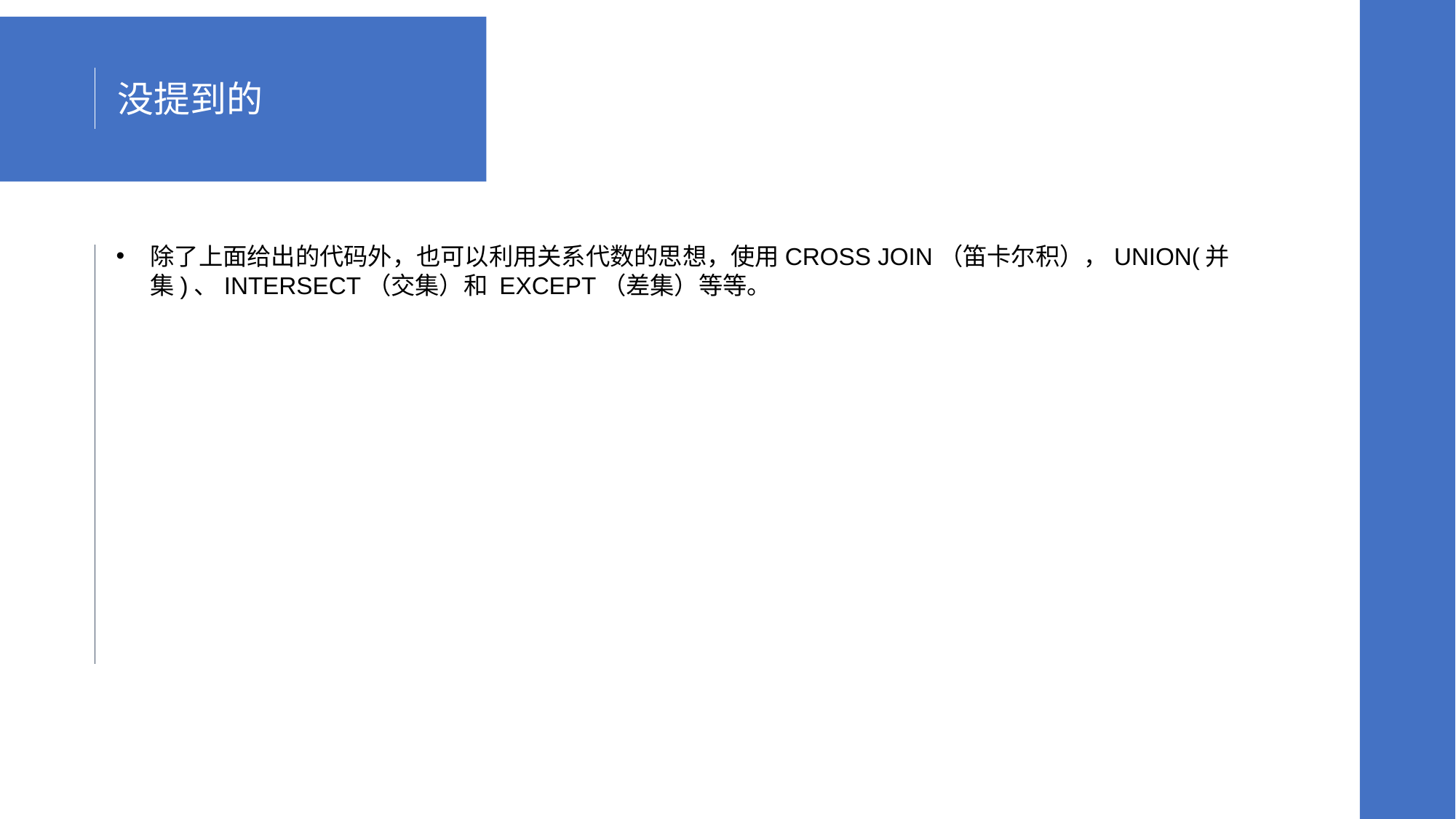

没提到的
除了上面给出的代码外，也可以利用关系代数的思想，使用CROSS JOIN（笛卡尔积），UNION(并集)、INTERSECT（交集）和 EXCEPT（差集）等等。